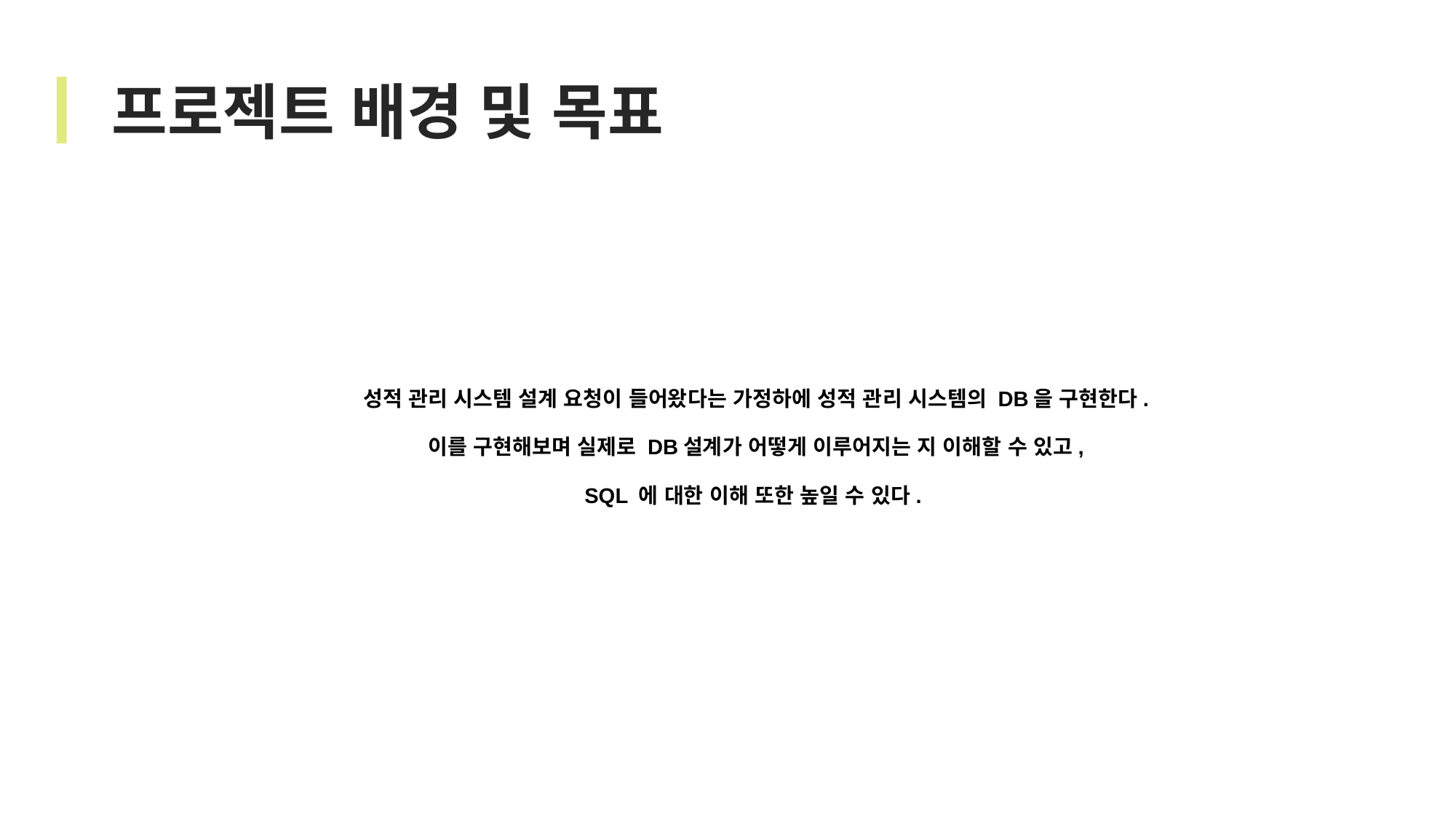

프로젝트 배경 및 목표

성적 관리 시스템 설계 요청이 들어왔다는 가정하에 성적 관리 시스템의 DB을 구현한다.
이를 구현해보며 실제로 DB설계가 어떻게 이루어지는 지 이해할 수 있고,
SQL 에 대한 이해 또한 높일 수 있다.